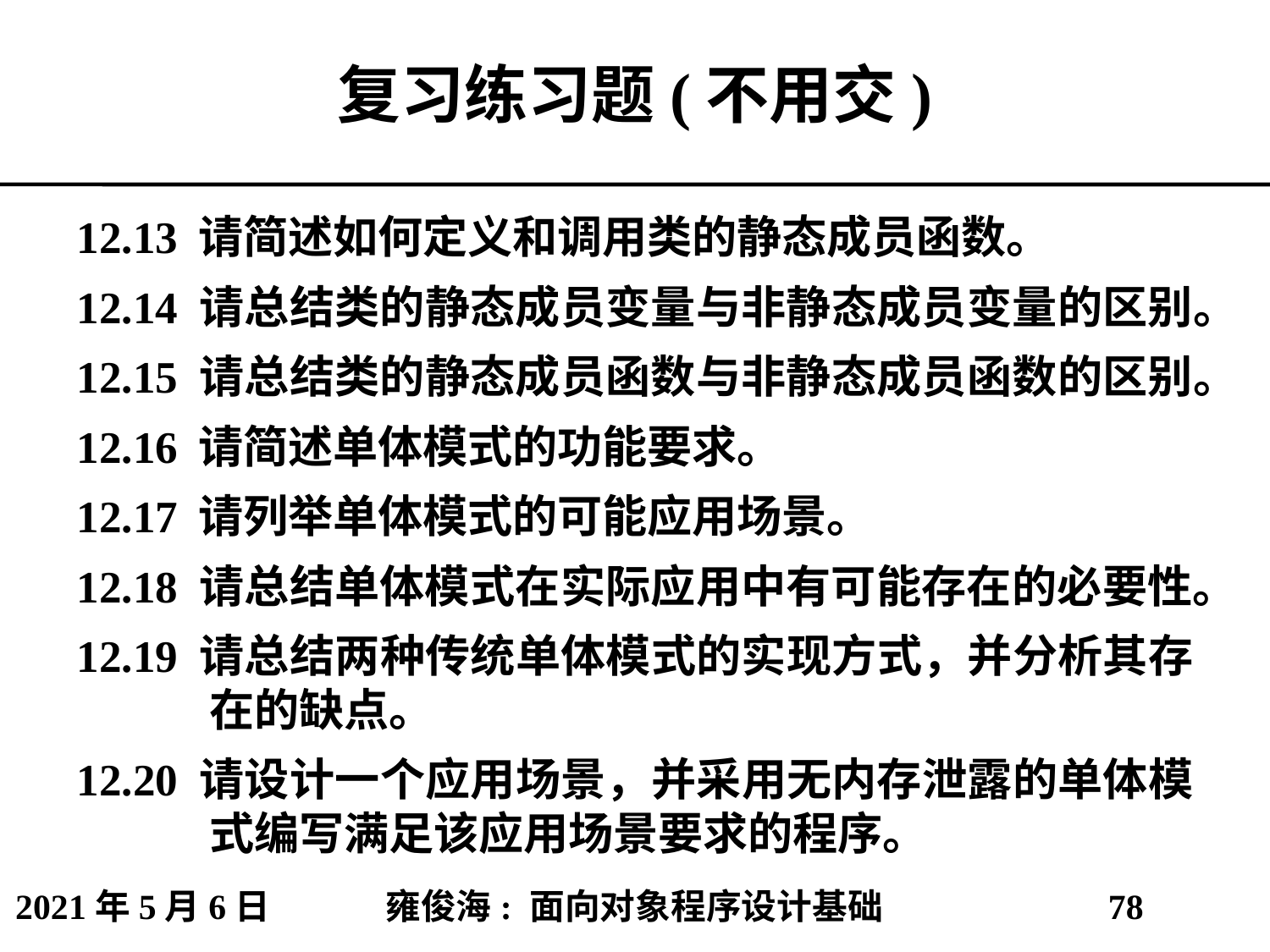

# 复习练习题(不用交)

12.13 请简述如何定义和调用类的静态成员函数。
12.14 请总结类的静态成员变量与非静态成员变量的区别。
12.15 请总结类的静态成员函数与非静态成员函数的区别。
12.16 请简述单体模式的功能要求。
12.17 请列举单体模式的可能应用场景。
12.18 请总结单体模式在实际应用中有可能存在的必要性。
12.19 请总结两种传统单体模式的实现方式，并分析其存在的缺点。
12.20 请设计一个应用场景，并采用无内存泄露的单体模式编写满足该应用场景要求的程序。
2021年5月6日
雍俊海: 面向对象程序设计基础
78